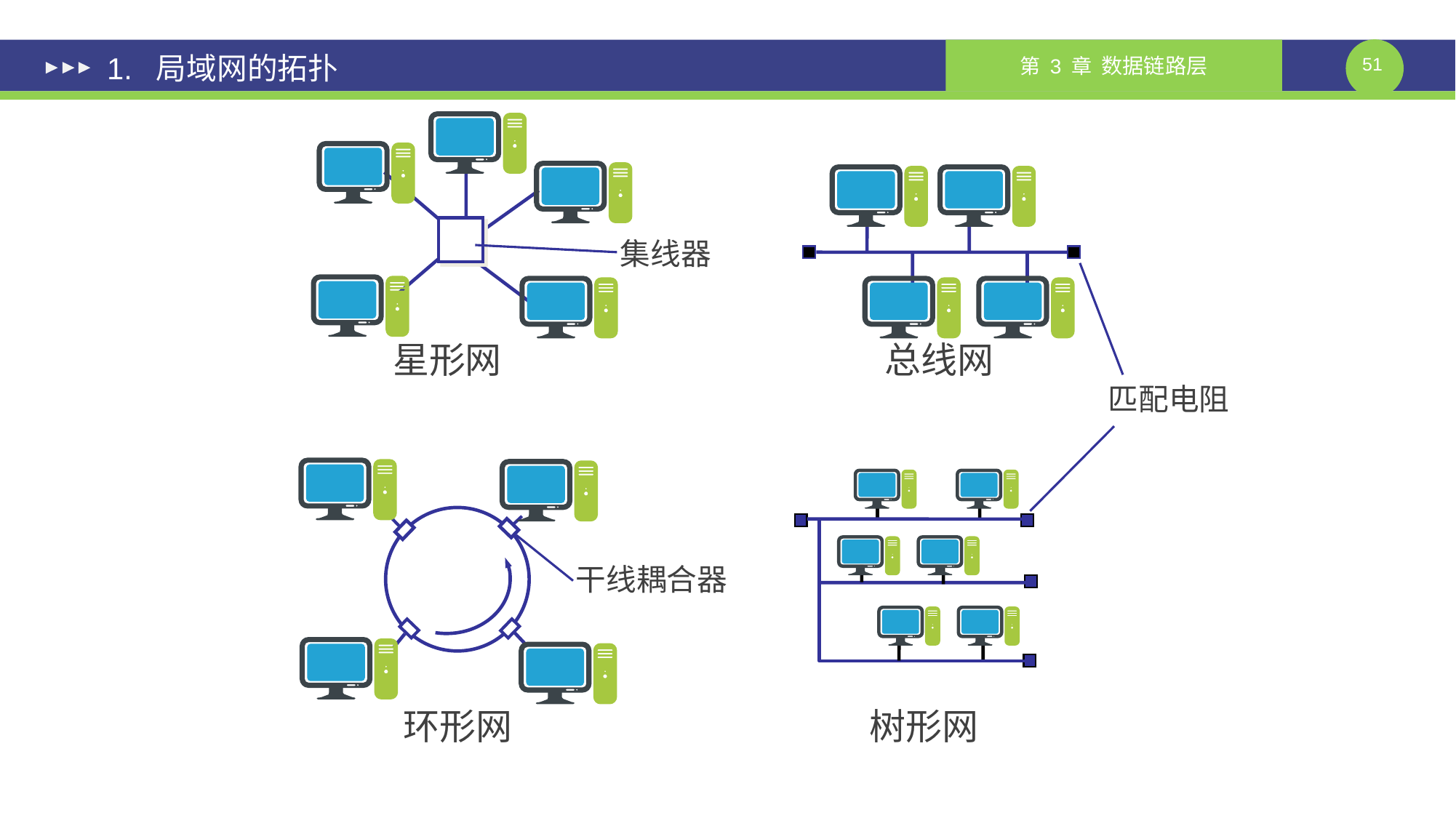

# 1.  局域网的拓扑

集线器

星形网
总线网
匹配电阻

干线耦合器

环形网
树形网
课件制作人：谢钧 谢希仁